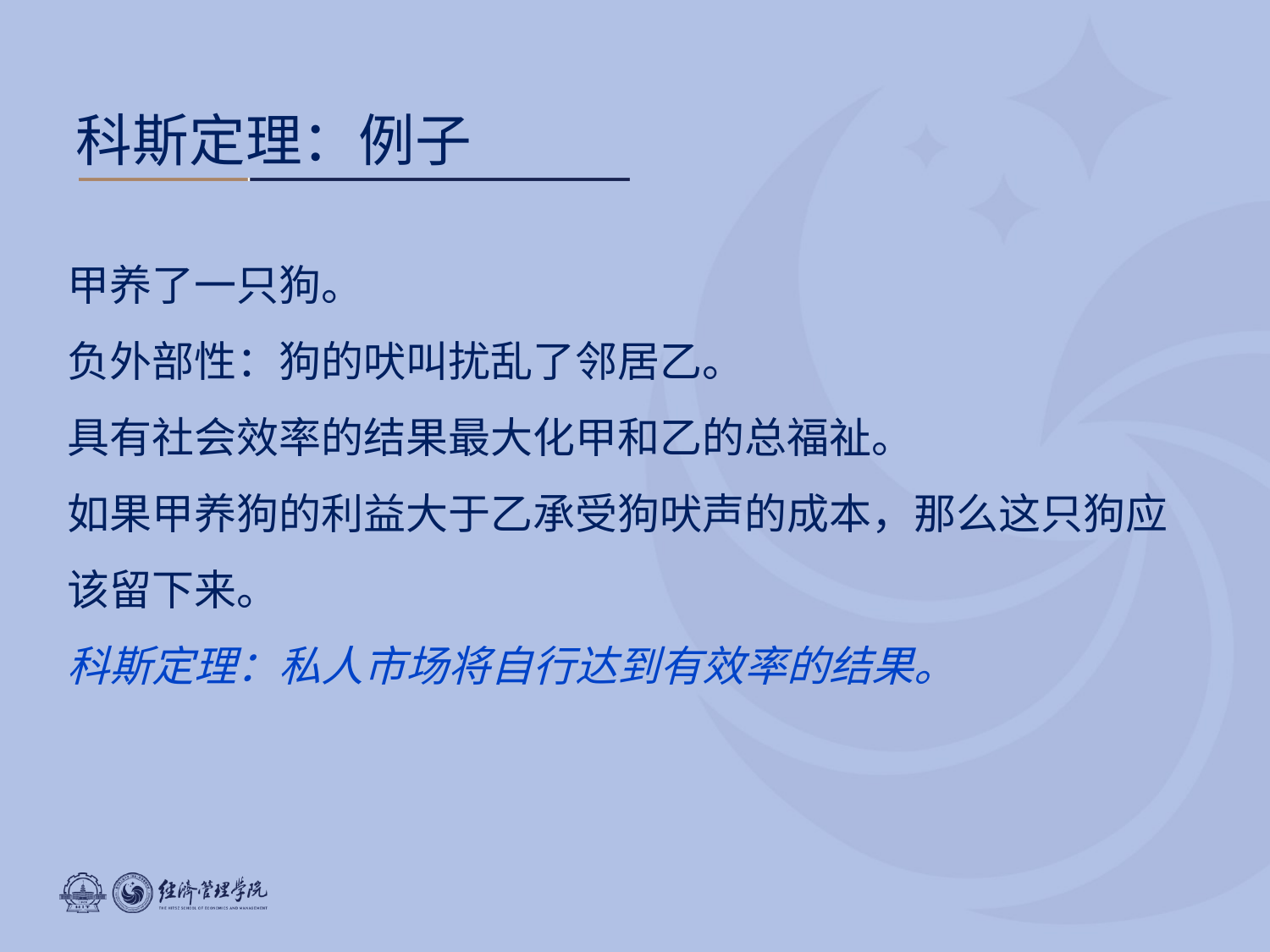

# 科斯定理：例子
甲养了一只狗。
负外部性：狗的吠叫扰乱了邻居乙。
具有社会效率的结果最大化甲和乙的总福祉。
如果甲养狗的利益大于乙承受狗吠声的成本，那么这只狗应该留下来。
科斯定理：私人市场将自行达到有效率的结果。